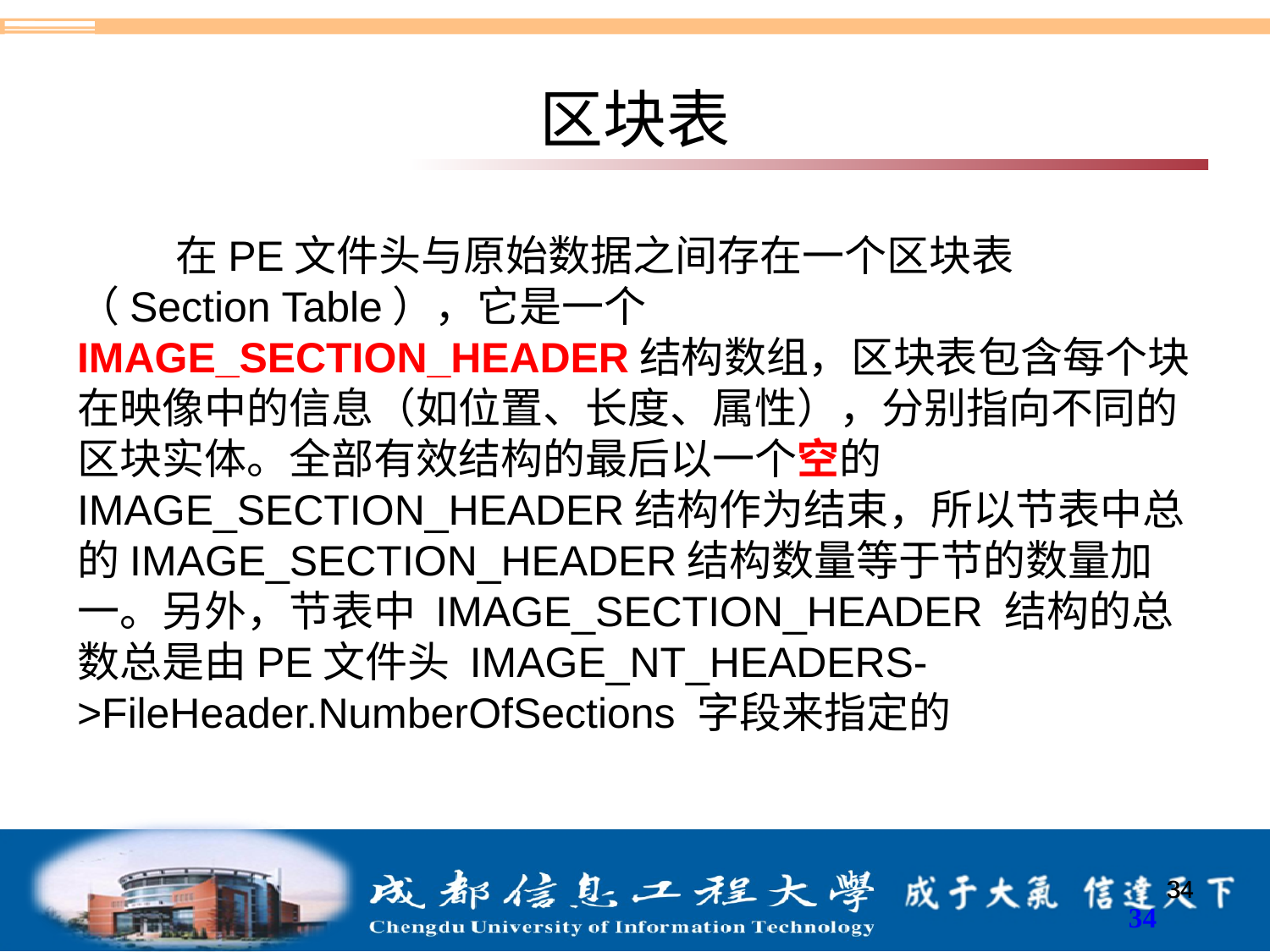

# 区块表
在PE文件头与原始数据之间存在一个区块表（Section Table），它是一个IMAGE_SECTION_HEADER结构数组，区块表包含每个块在映像中的信息（如位置、长度、属性），分别指向不同的区块实体。全部有效结构的最后以一个空的IMAGE_SECTION_HEADER结构作为结束，所以节表中总的IMAGE_SECTION_HEADER结构数量等于节的数量加一。另外，节表中 IMAGE_SECTION_HEADER 结构的总数总是由PE文件头 IMAGE_NT_HEADERS->FileHeader.NumberOfSections 字段来指定的
34